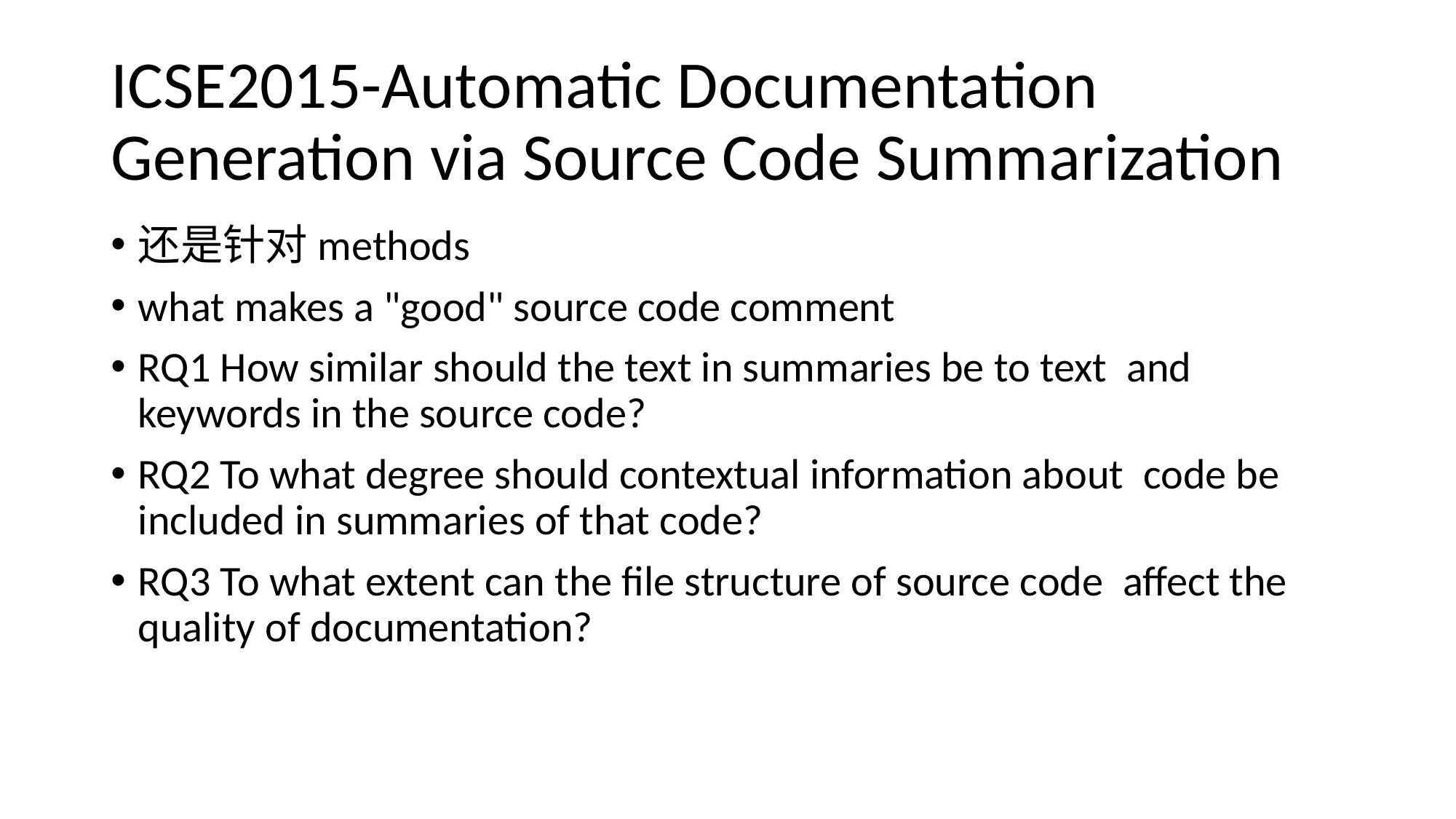

# ICSE2015-Automatic Documentation Generation via Source Code Summarization
还是针对methods
what makes a "good" source code comment
RQ1 How similar should the text in summaries be to text  and keywords in the source code?
RQ2 To what degree should contextual information about  code be included in summaries of that code?
RQ3 To what extent can the file structure of source code  affect the quality of documentation?